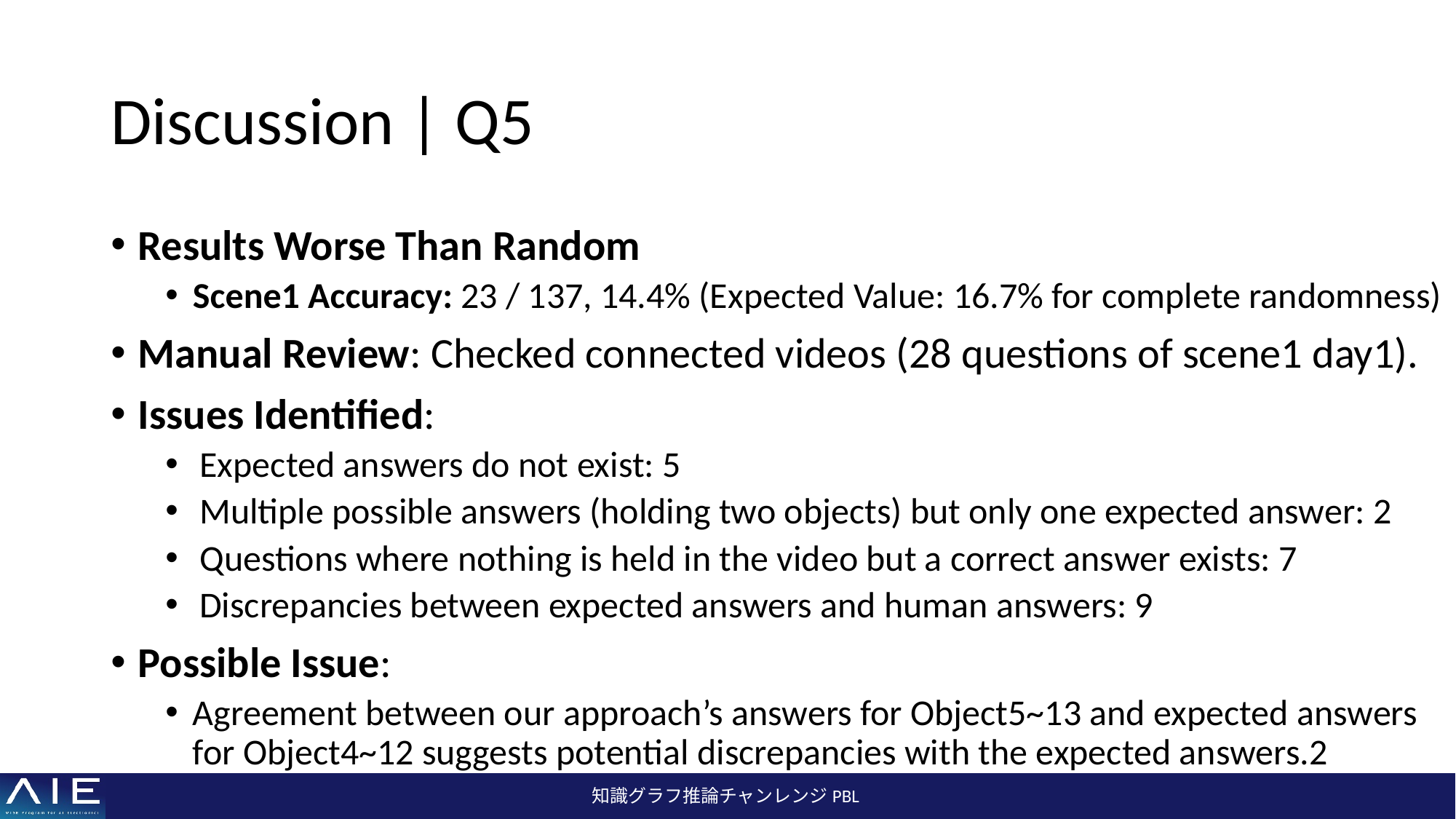

# Discussion | Q5
Results Worse Than Random
Scene1 Accuracy: 23 / 137, 14.4% (Expected Value: 16.7% for complete randomness)
Manual Review: Checked connected videos (28 questions of scene1 day1).
Issues Identified:
Expected answers do not exist: 5
Multiple possible answers (holding two objects) but only one expected answer: 2
Questions where nothing is held in the video but a correct answer exists: 7
Discrepancies between expected answers and human answers: 9
Possible Issue:
Agreement between our approach’s answers for Object5~13 and expected answers for Object4~12 suggests potential discrepancies with the expected answers.2
知識グラフ推論チャンレンジPBL